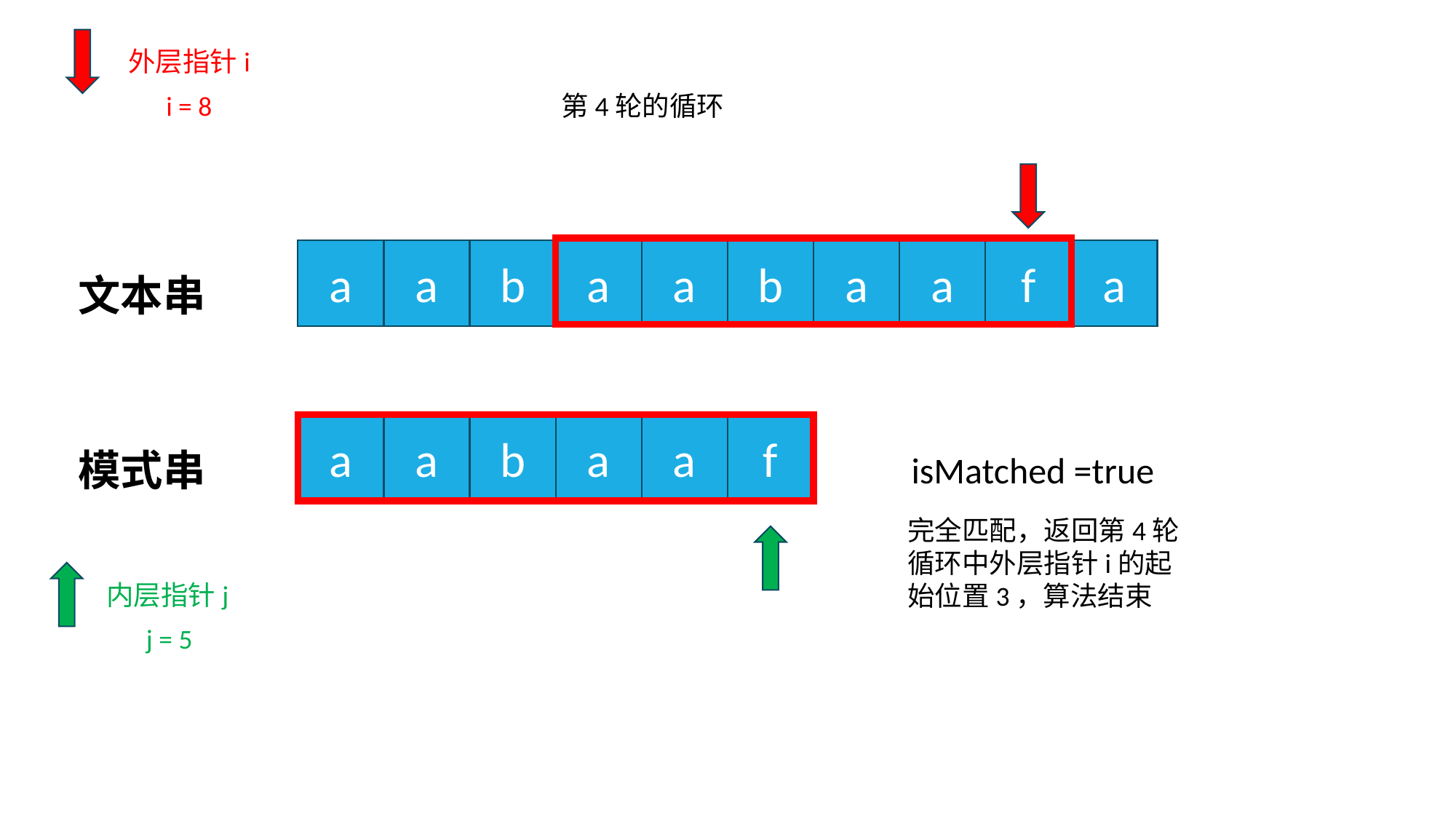

外层指针i
i = 8
第4轮的循环

a
a
b
a
a
b
a
a
f
a
文本串

a
a
b
a
a
f
模式串
isMatched =true
完全匹配，返回第4轮循环中外层指针i的起始位置3，算法结束

内层指针j
j = 5